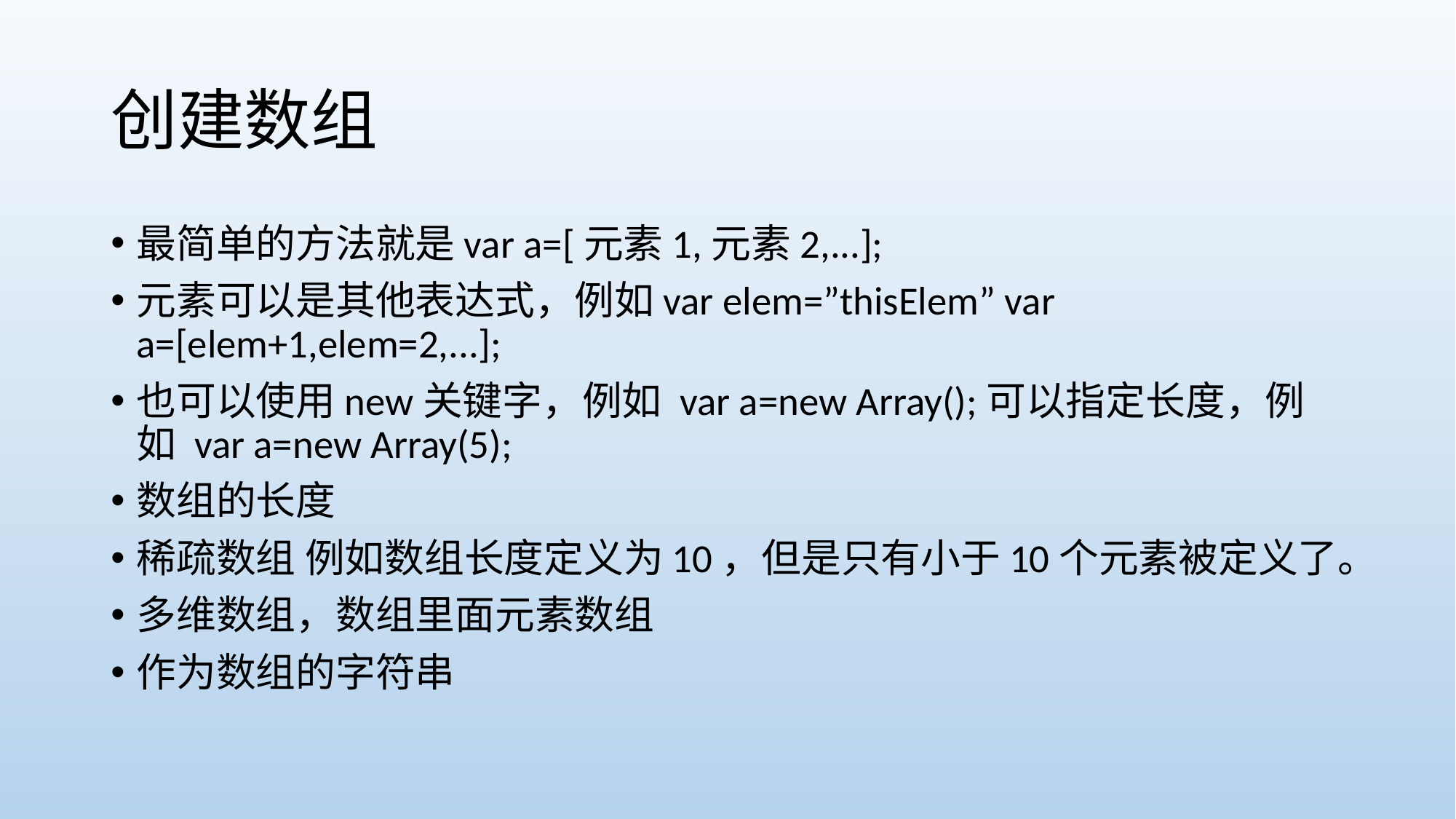

# 创建数组
最简单的方法就是var a=[元素1,元素2,...];
元素可以是其他表达式，例如var elem=”thisElem” var a=[elem+1,elem=2,...];
也可以使用new关键字，例如 var a=new Array();可以指定长度，例如 var a=new Array(5);
数组的长度
稀疏数组 例如数组长度定义为10，但是只有小于10个元素被定义了。
多维数组，数组里面元素数组
作为数组的字符串